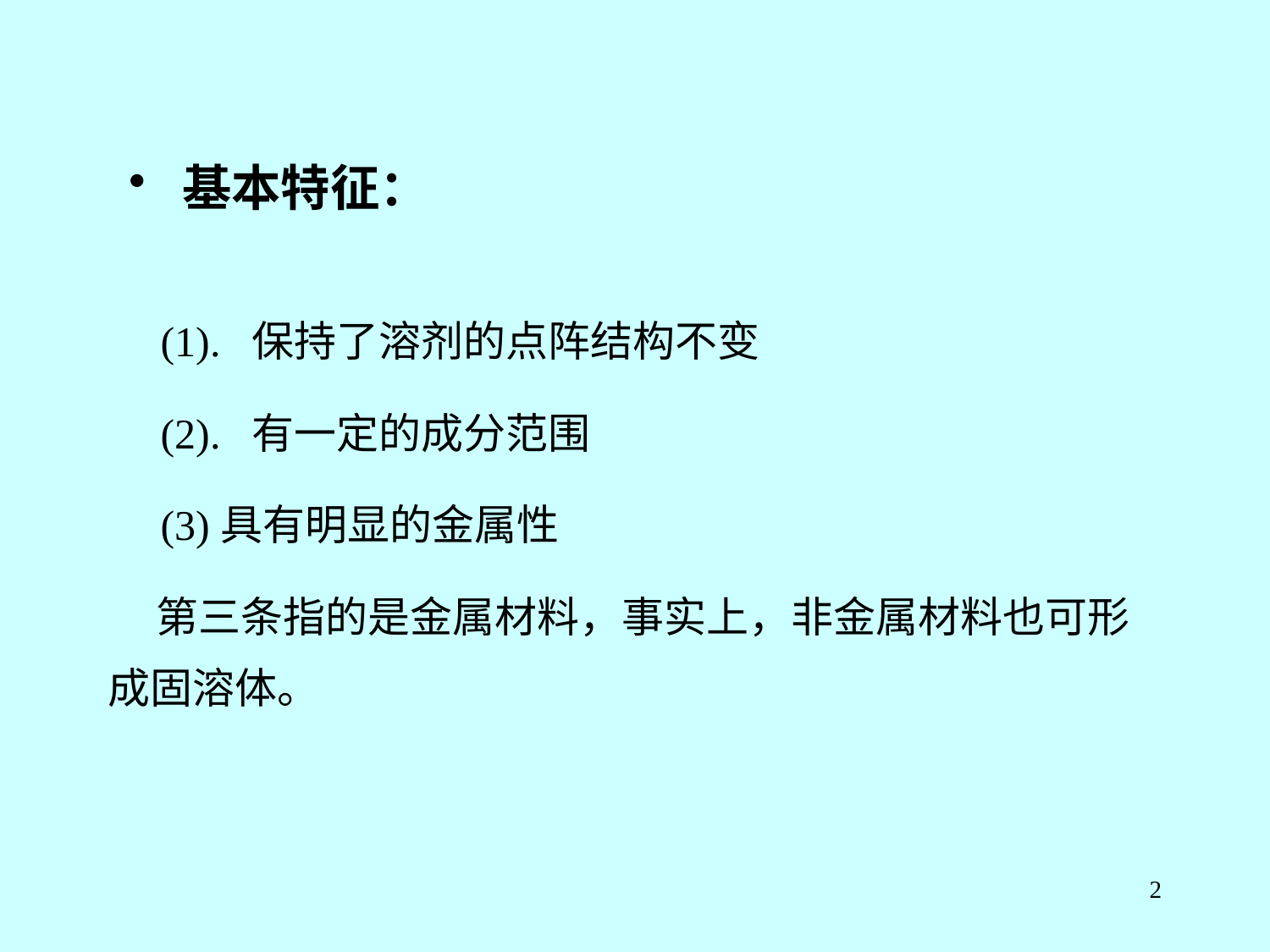

基本特征：
     (1).  保持了溶剂的点阵结构不变
     (2).  有一定的成分范围
     (3)具有明显的金属性
    第三条指的是金属材料，事实上，非金属材料也可形成固溶体。
2